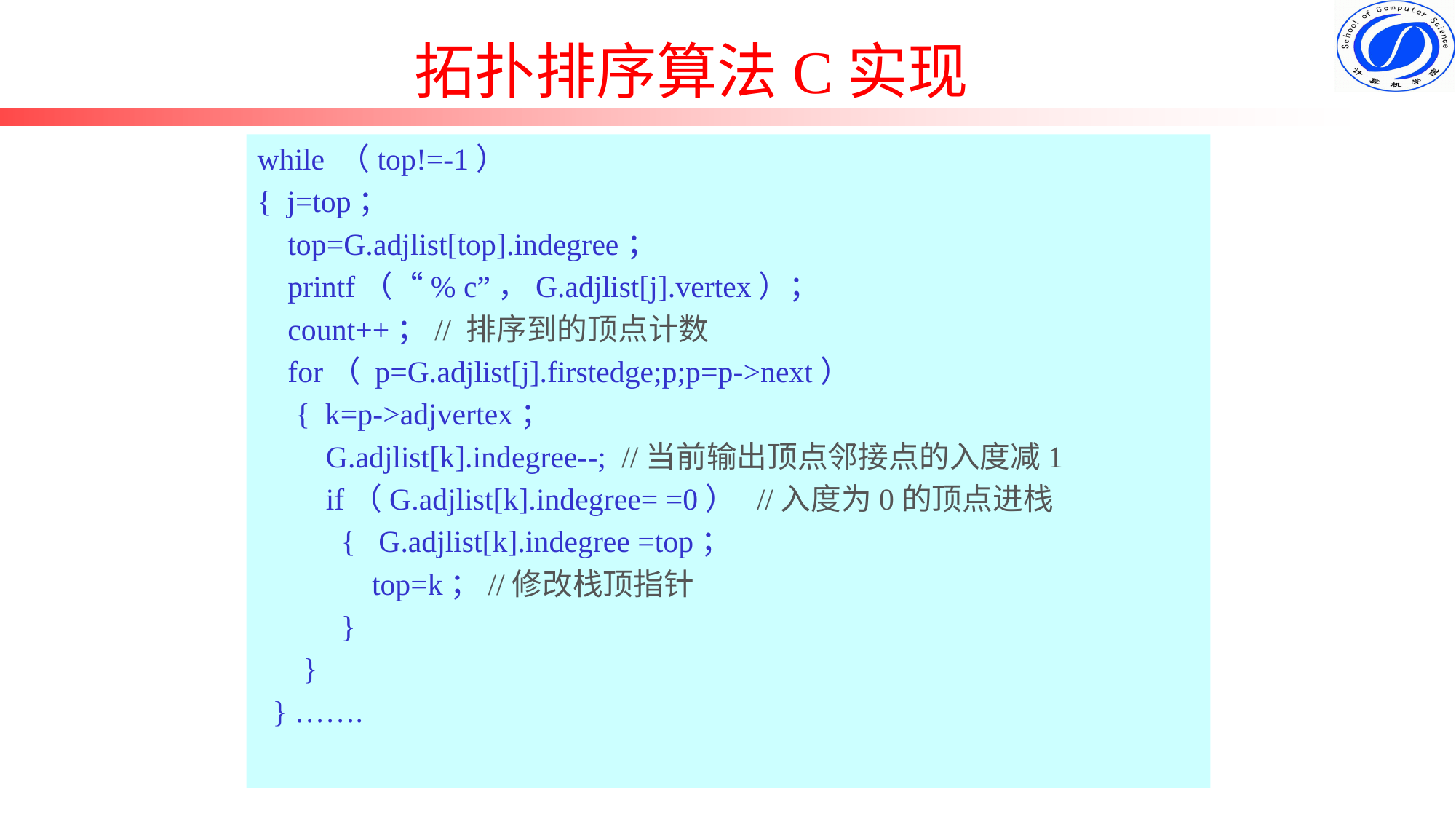

拓扑排序算法C实现
while （top!=-1）
{  j=top；
    top=G.adjlist[top].indegree；
    printf（“% c”，G.adjlist[j].vertex）；
    count++；// 排序到的顶点计数
    for（ p=G.adjlist[j].firstedge;p;p=p->next）
     {  k=p->adjvertex；
         G.adjlist[k].indegree--;  //当前输出顶点邻接点的入度减1
         if（G.adjlist[k].indegree= =0）  //入度为0的顶点进栈
           {   G.adjlist[k].indegree =top；
               top=k；//修改栈顶指针
           }
      }
  } …….